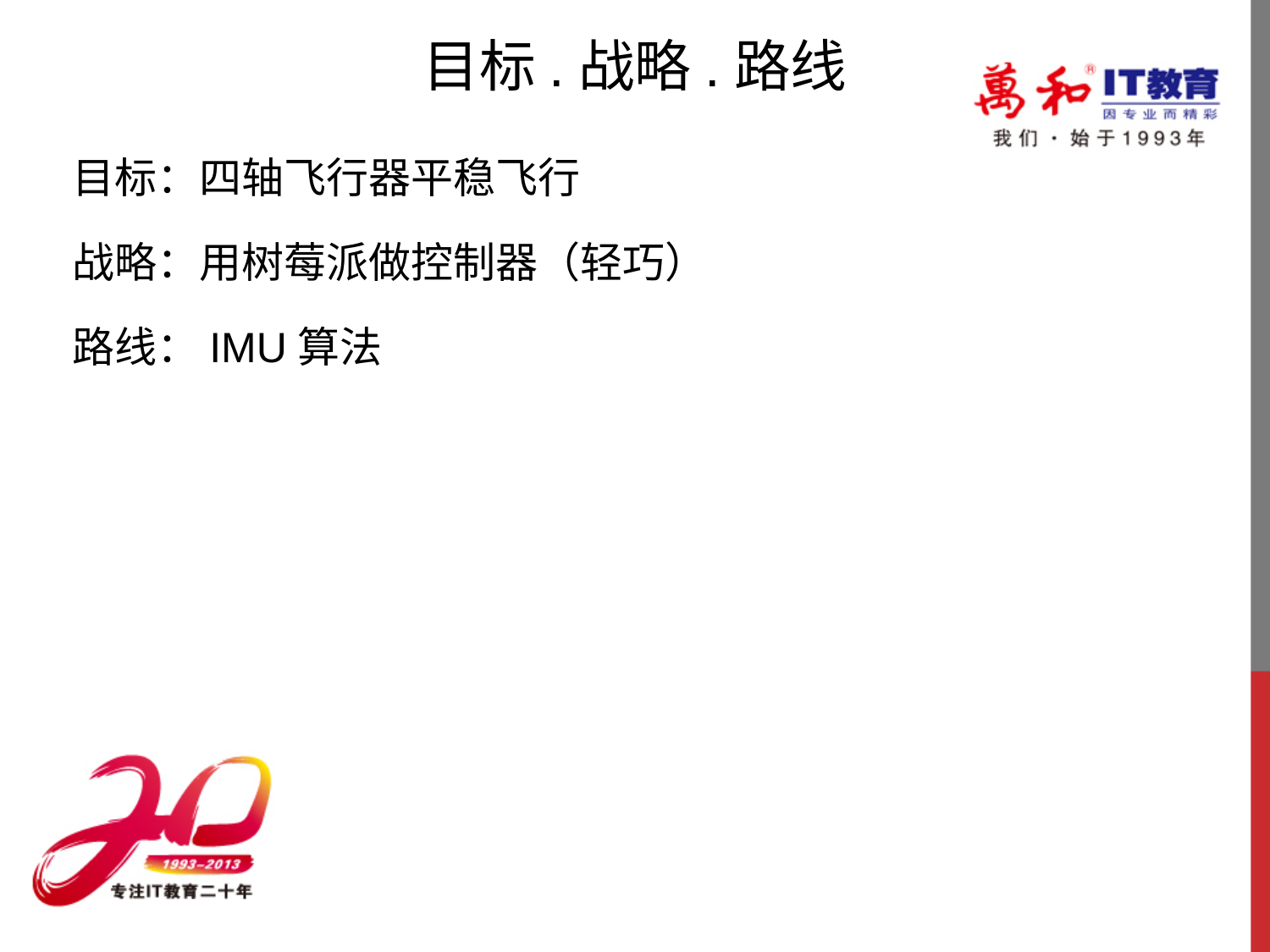

# 目标.战略.路线
目标：四轴飞行器平稳飞行
战略：用树莓派做控制器（轻巧）
路线：IMU算法